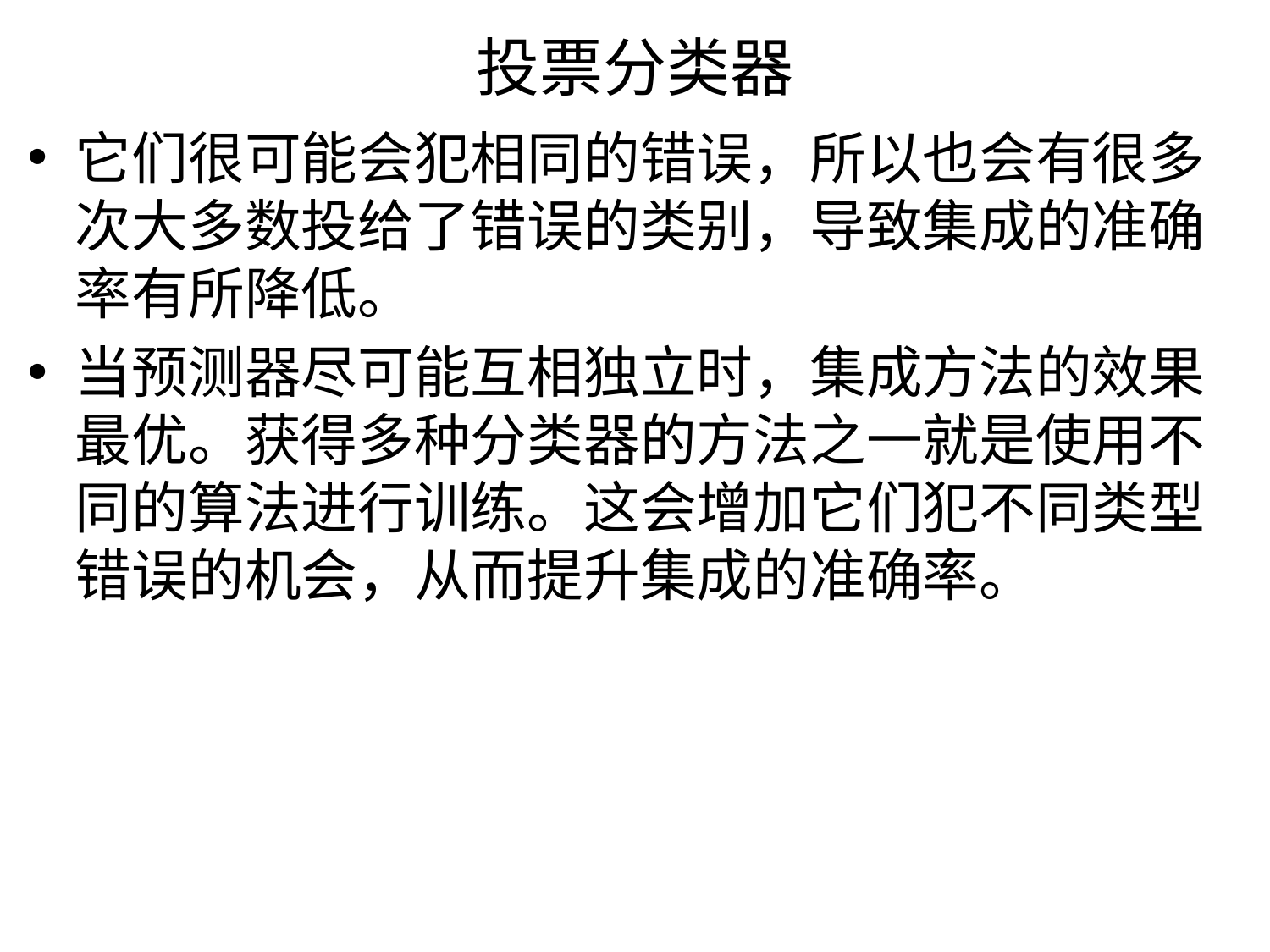

# 投票分类器
它们很可能会犯相同的错误，所以也会有很多次大多数投给了错误的类别，导致集成的准确率有所降低。
当预测器尽可能互相独立时，集成方法的效果最优。获得多种分类器的方法之一就是使用不同的算法进行训练。这会增加它们犯不同类型错误的机会，从而提升集成的准确率。